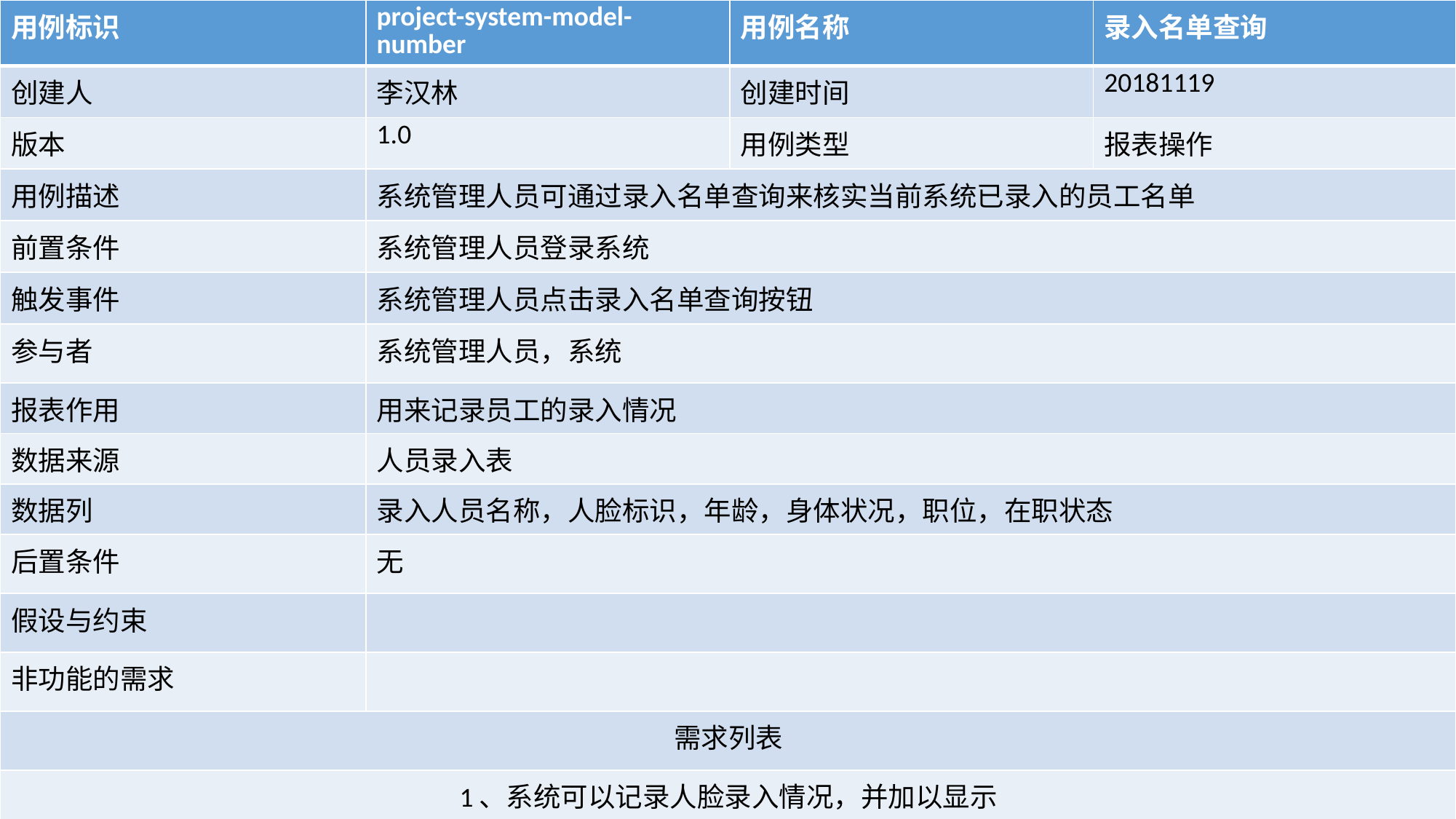

| 用例标识 | project-system-model-number | 用例名称 | 录入名单查询 |
| --- | --- | --- | --- |
| 创建人 | 李汉林 | 创建时间 | 20181119 |
| 版本 | 1.0 | 用例类型 | 报表操作 |
| 用例描述 | 系统管理人员可通过录入名单查询来核实当前系统已录入的员工名单 |  |  |
| 前置条件 | 系统管理人员登录系统 |  |  |
| 触发事件 | 系统管理人员点击录入名单查询按钮 |  |  |
| 参与者 | 系统管理人员，系统 |  |  |
| 报表作用 | 用来记录员工的录入情况 |  |  |
| 数据来源 | 人员录入表 |  |  |
| 数据列 | 录入人员名称，人脸标识，年龄，身体状况，职位，在职状态 |  |  |
| 后置条件 | 无 |  |  |
| 假设与约束 |  |  |  |
| 非功能的需求 |  |  |  |
| 需求列表 |  |  |  |
| 1、系统可以记录人脸录入情况，并加以显示 |  |  |  |